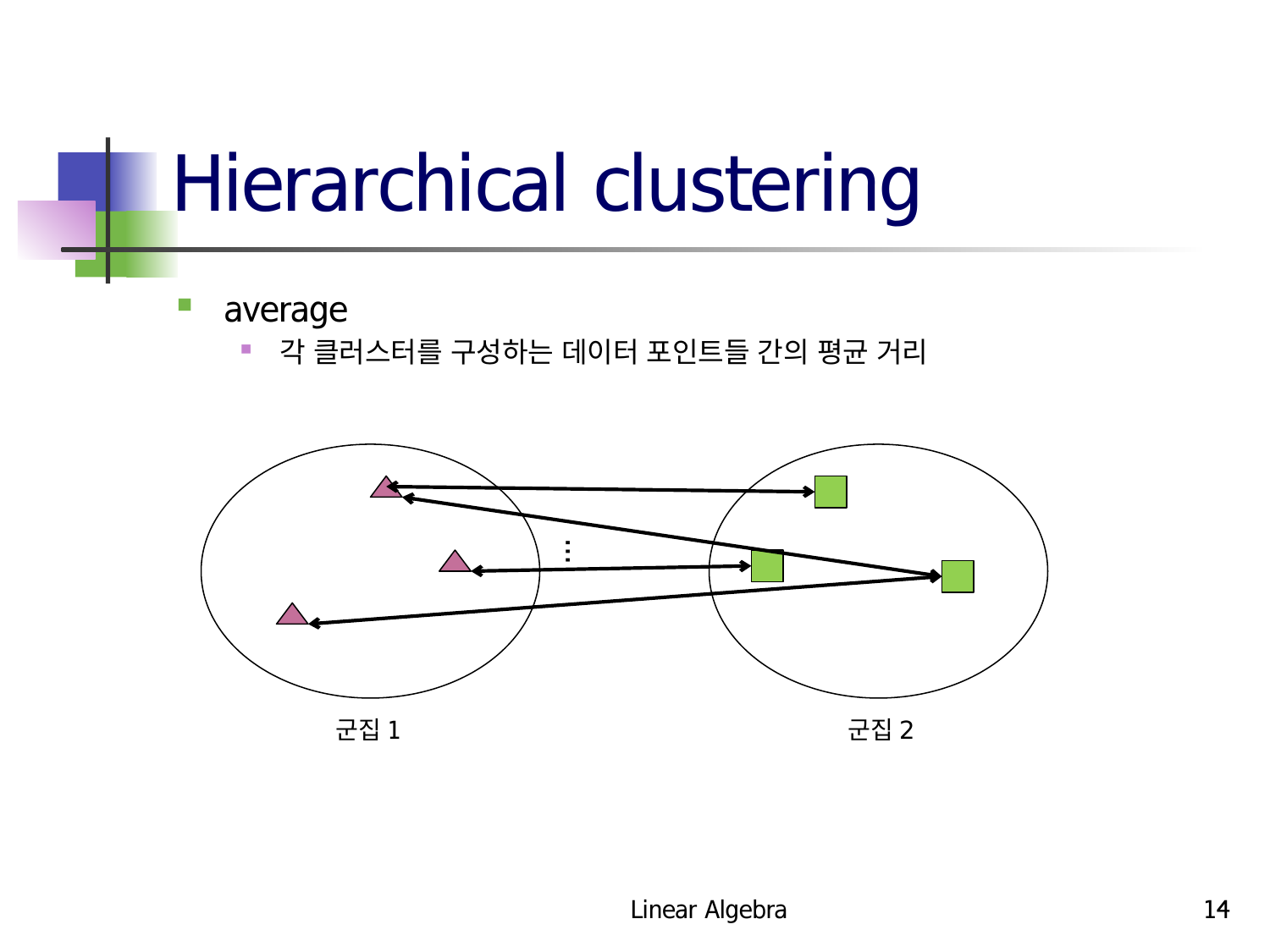

# Hierarchical clustering
average
각 클러스터를 구성하는 데이터 포인트들 간의 평균 거리

…

군집1
군집2
Linear Algebra
14